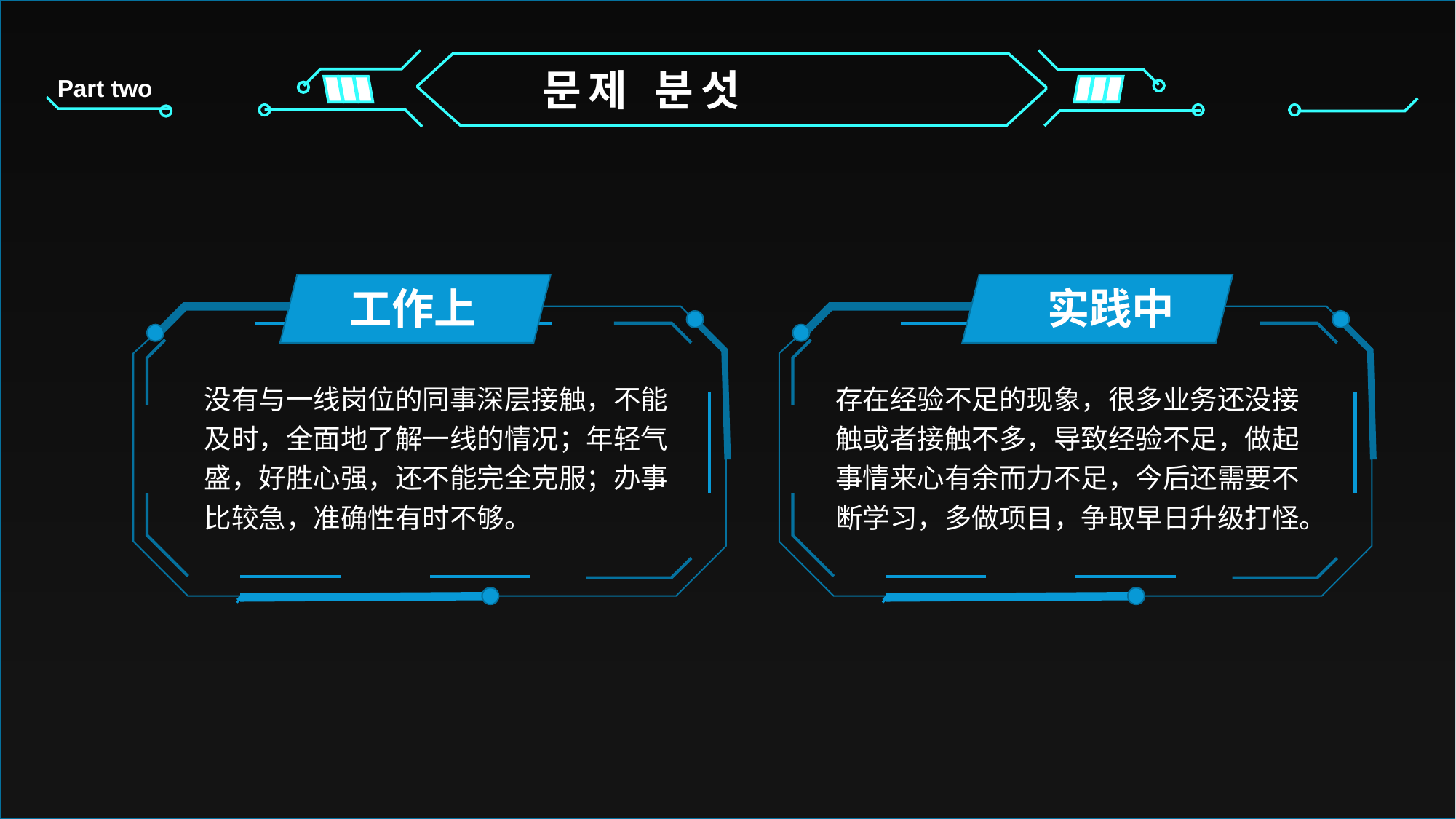

문제 분섯
Part two

工作上
实践中

没有与一线岗位的同事深层接触，不能及时，全面地了解一线的情况；年轻气盛，好胜心强，还不能完全克服；办事比较急，准确性有时不够。
存在经验不足的现象，很多业务还没接触或者接触不多，导致经验不足，做起事情来心有余而力不足，今后还需要不断学习，多做项目，争取早日升级打怪。